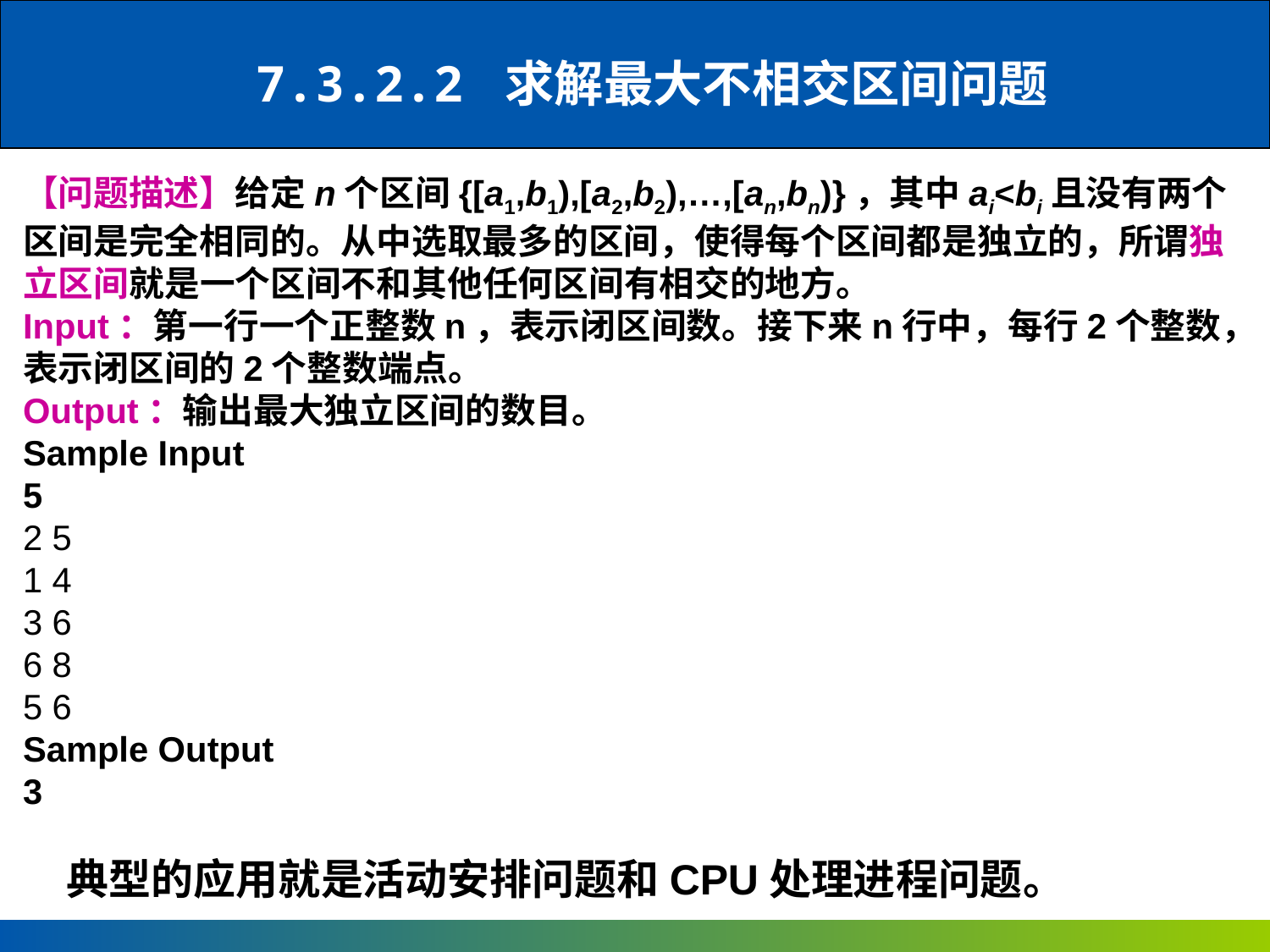

7.3.2.2 求解最大不相交区间问题
【问题描述】给定n个区间{[a1,b1),[a2,b2),…,[an,bn)}，其中ai<bi且没有两个区间是完全相同的。从中选取最多的区间，使得每个区间都是独立的，所谓独立区间就是一个区间不和其他任何区间有相交的地方。
Input：第一行一个正整数n，表示闭区间数。接下来n行中，每行2个整数，表示闭区间的2个整数端点。
Output：输出最大独立区间的数目。
Sample Input
5
2 5
1 4
3 6
6 8
5 6
Sample Output
3
典型的应用就是活动安排问题和CPU处理进程问题。